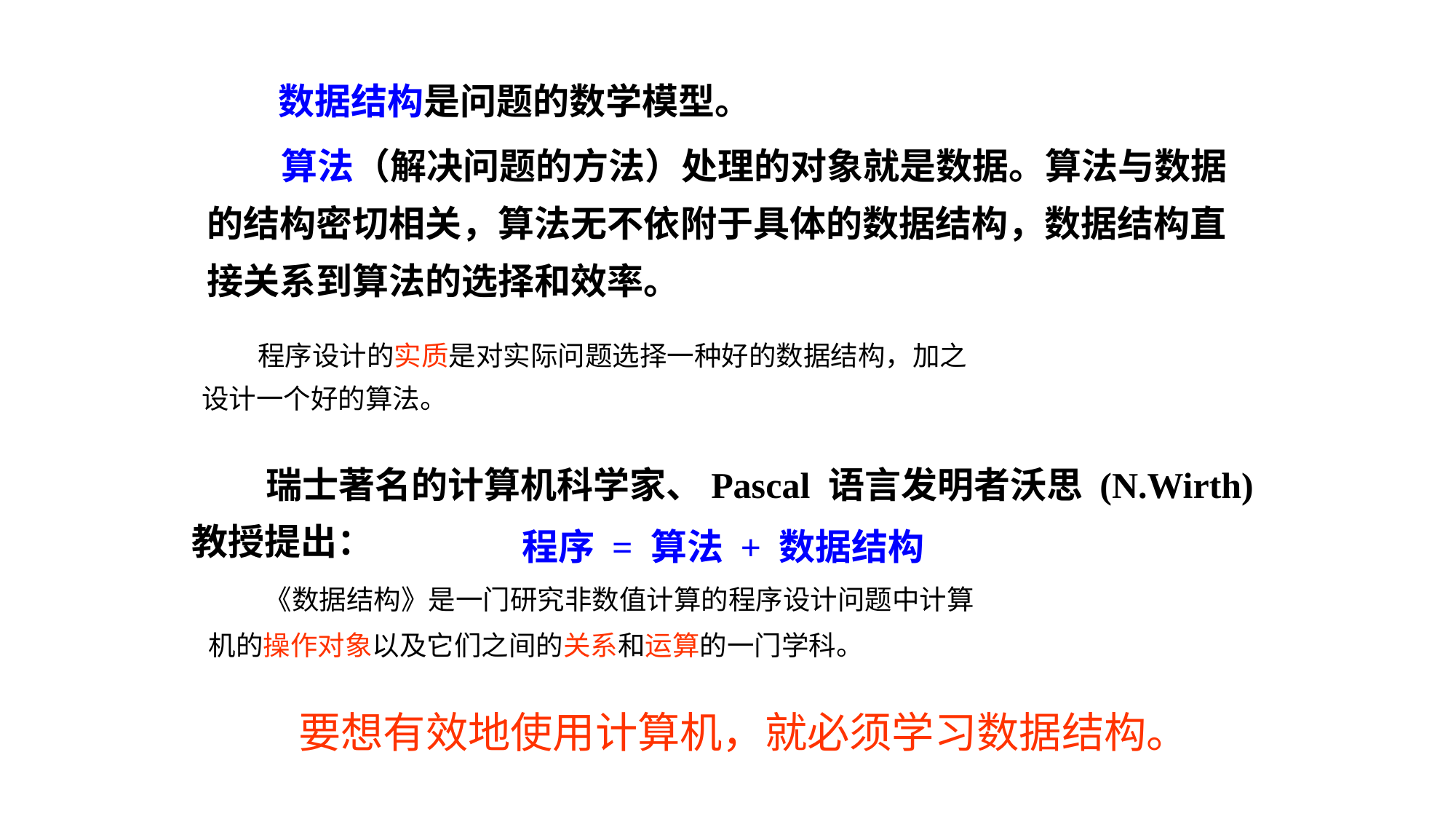

数据结构是问题的数学模型。
        算法（解决问题的方法）处理的对象就是数据。算法与数据
的结构密切相关，算法无不依附于具体的数据结构，数据结构直
接关系到算法的选择和效率。
        程序设计的实质是对实际问题选择一种好的数据结构，加之
设计一个好的算法。
        瑞士著名的计算机科学家、Pascal 语言发明者沃思 (N.Wirth)
教授提出：
程序 = 算法 + 数据结构
        《数据结构》是一门研究非数值计算的程序设计问题中计算
机的操作对象以及它们之间的关系和运算的一门学科。
        要想有效地使用计算机，就必须学习数据结构。